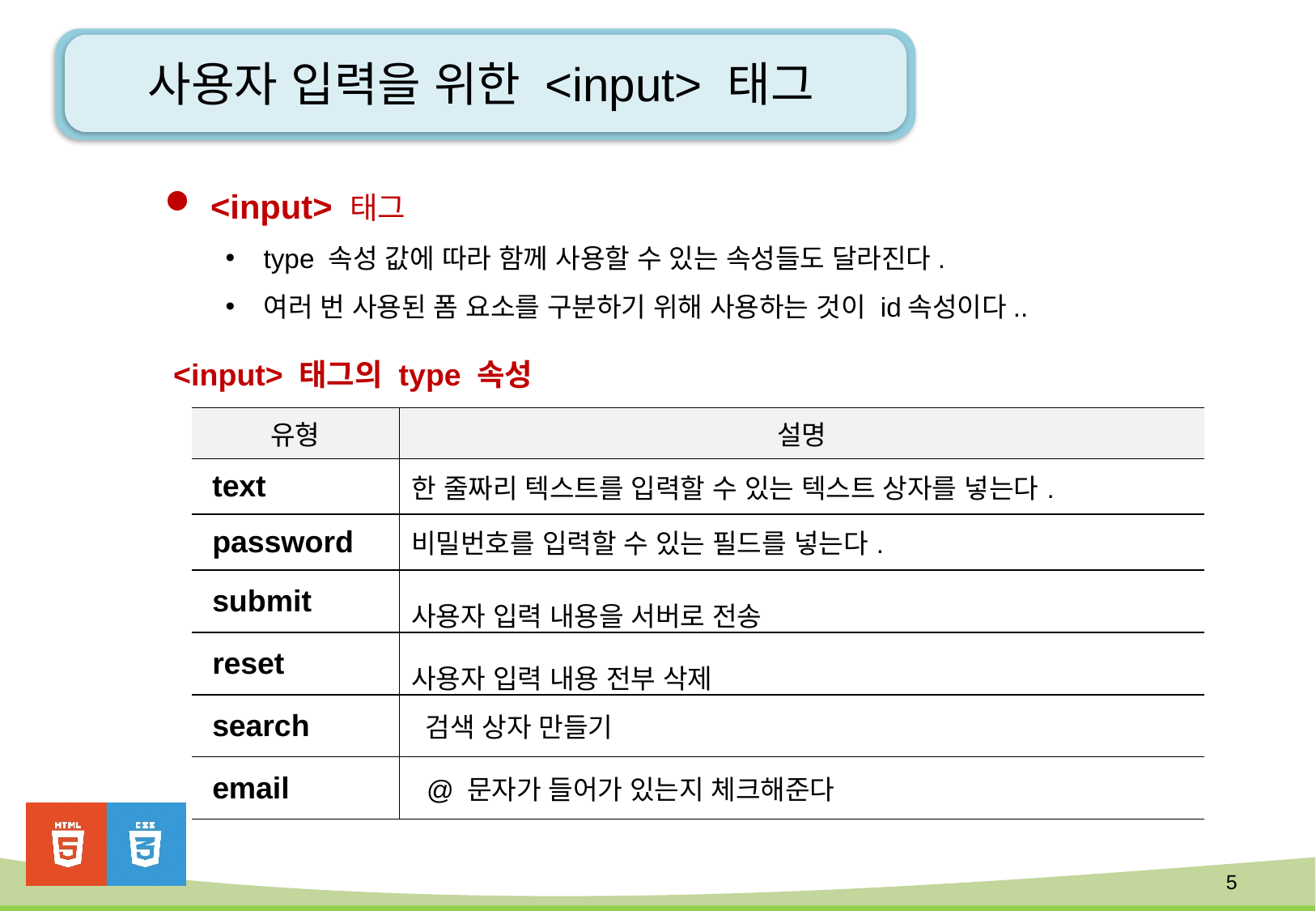

# 사용자 입력을 위한 <input> 태그
<input> 태그
type 속성 값에 따라 함께 사용할 수 있는 속성들도 달라진다.
여러 번 사용된 폼 요소를 구분하기 위해 사용하는 것이 id속성이다..
 <input> 태그의 type 속성
| 유형 | 설명 |
| --- | --- |
| text | 한 줄짜리 텍스트를 입력할 수 있는 텍스트 상자를 넣는다. |
| password | 비밀번호를 입력할 수 있는 필드를 넣는다. |
| submit | 사용자 입력 내용을 서버로 전송 |
| reset | 사용자 입력 내용 전부 삭제 |
| search | 검색 상자 만들기 |
| email | @ 문자가 들어가 있는지 체크해준다 |
5